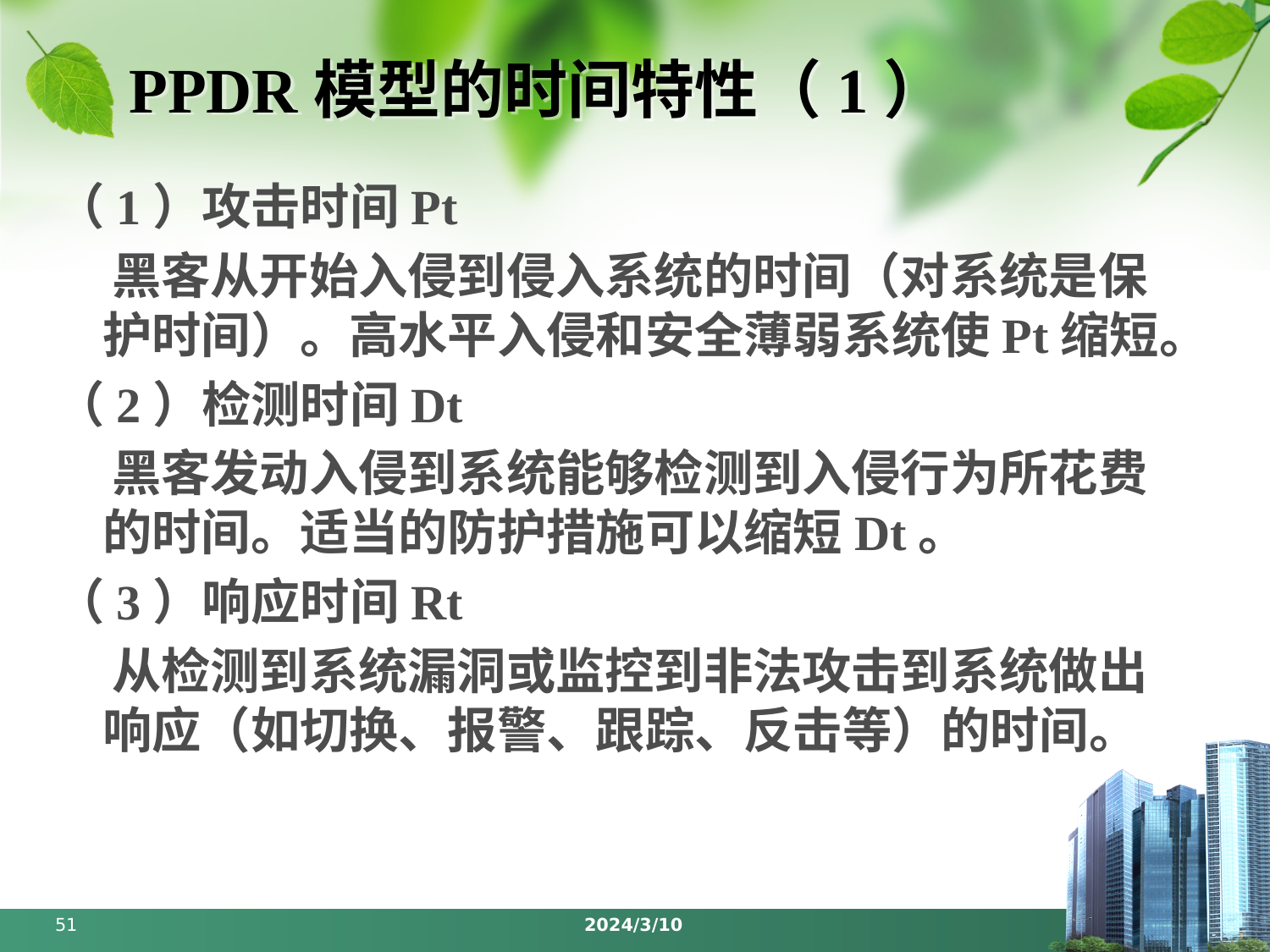

# PPDR模型的时间特性（1）
（1）攻击时间Pt
    黑客从开始入侵到侵入系统的时间（对系统是保护时间）。高水平入侵和安全薄弱系统使Pt缩短。
（2）检测时间Dt
    黑客发动入侵到系统能够检测到入侵行为所花费的时间。适当的防护措施可以缩短Dt。
（3）响应时间Rt
    从检测到系统漏洞或监控到非法攻击到系统做出响应（如切换、报警、跟踪、反击等）的时间。
51
2024/3/10